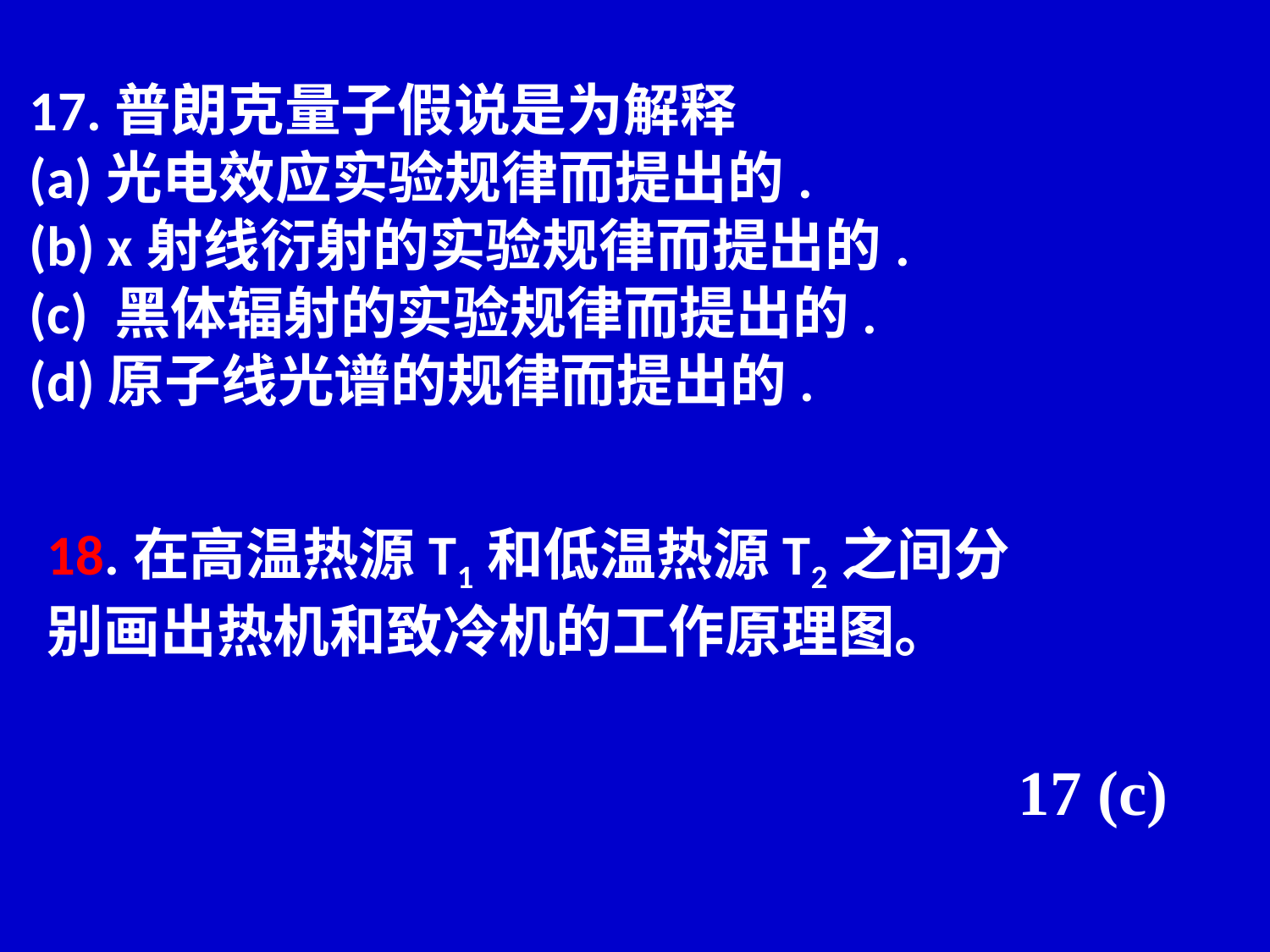

17.普朗克量子假说是为解释
(a)光电效应实验规律而提出的.
(b) x射线衍射的实验规律而提出的.
(c) 黑体辐射的实验规律而提出的.
(d)原子线光谱的规律而提出的.
18.在高温热源T1和低温热源T2之间分别画出热机和致冷机的工作原理图。
17 (c)